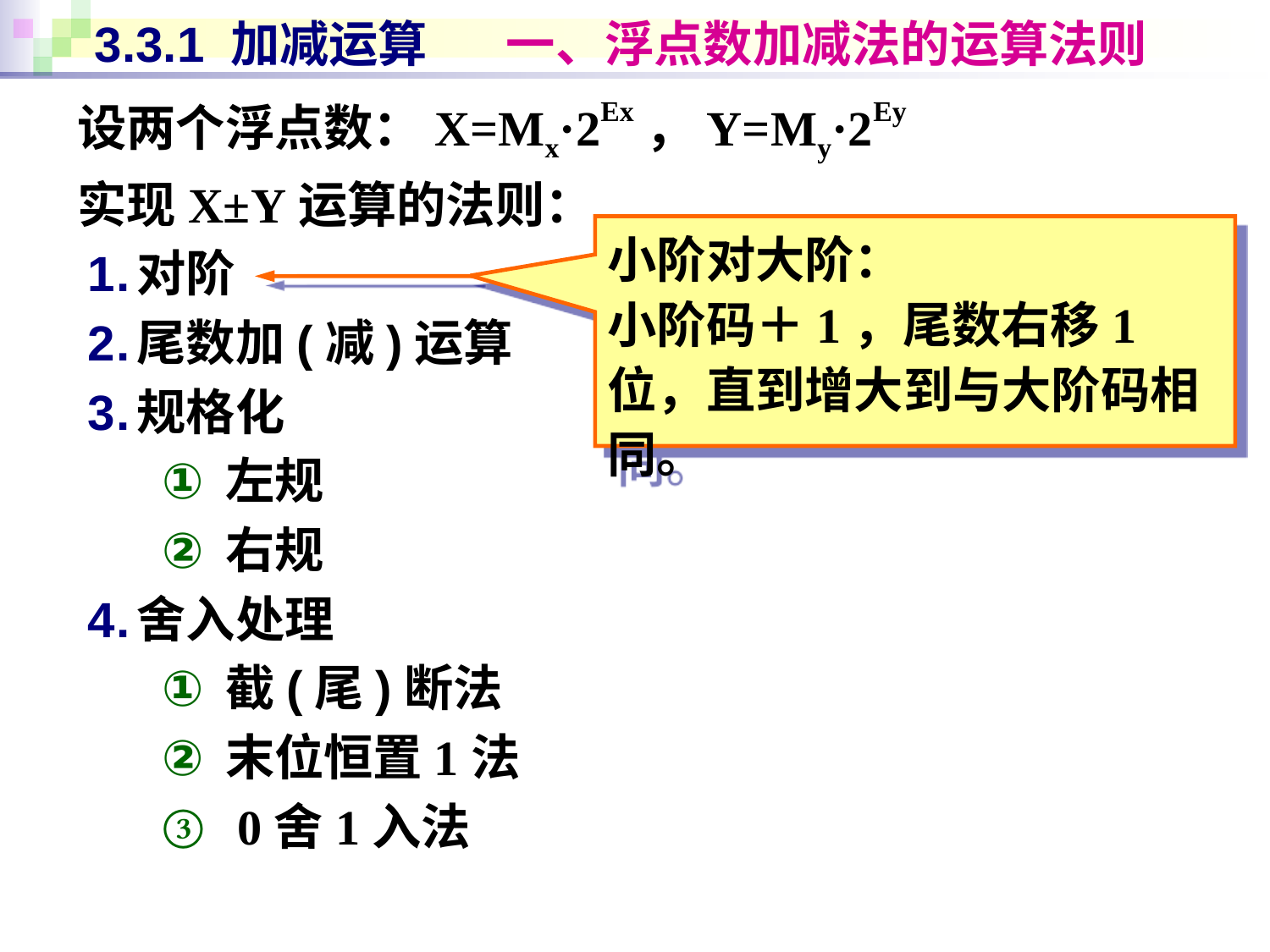

# 3.3.1 加减运算       一、浮点数加减法的运算法则
设两个浮点数：X=Mx·2Ex，Y=My·2Ey
实现X±Y运算的法则：
小阶对大阶：
小阶码＋1，尾数右移1位，直到增大到与大阶码相同。
对阶
尾数加(减)运算
规格化
左规
右规
舍入处理
截(尾)断法
末位恒置1法
 0舍1入法

30